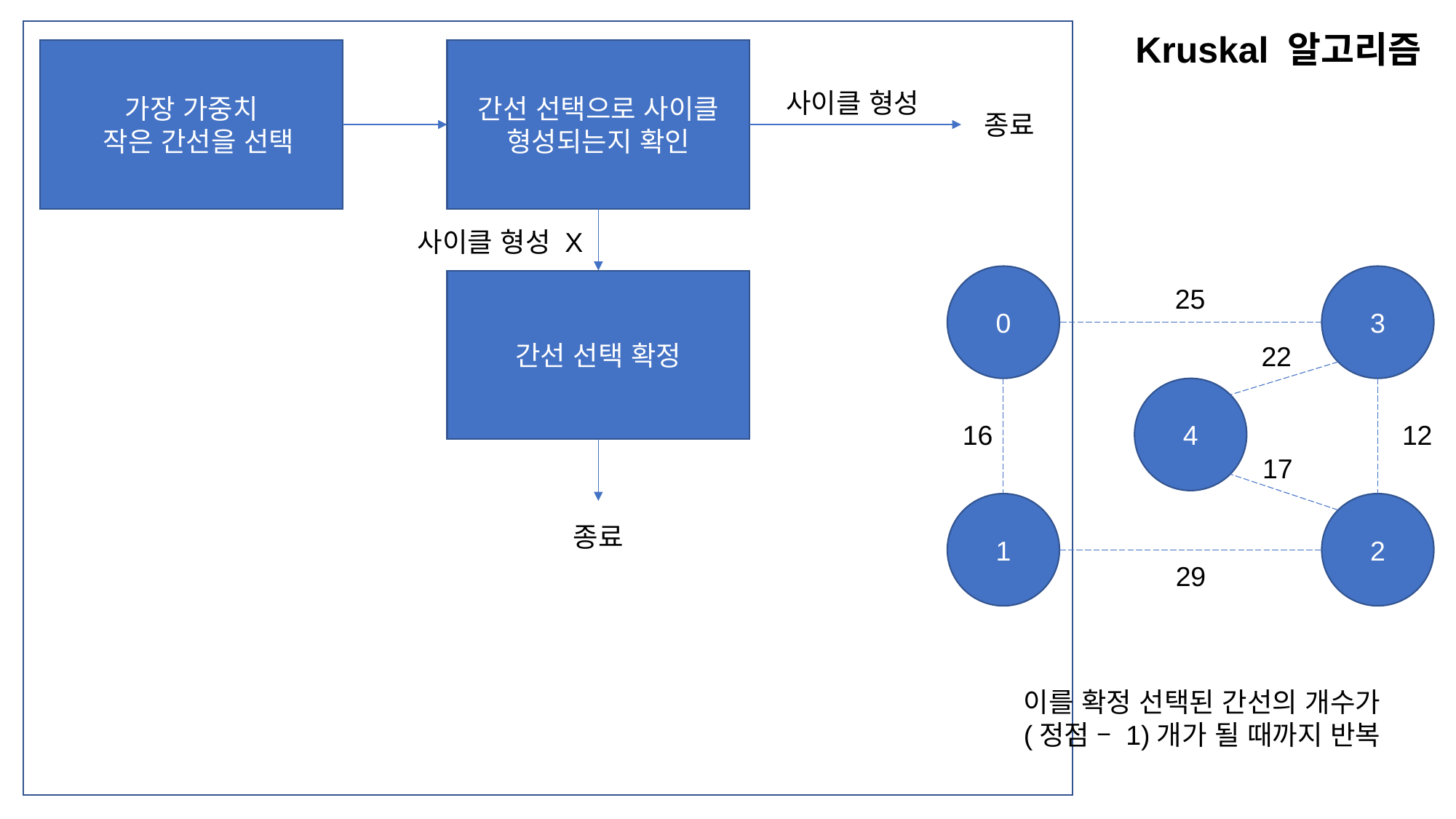

Kruskal 알고리즘

가장 가중치
 작은 간선을 선택
간선 선택으로 사이클 형성되는지 확인
사이클 형성
종료
사이클 형성 X
0
3
25
22
4
16
12
17
1
2
29
간선 선택 확정
종료
이를 확정 선택된 간선의 개수가
(정점 – 1)개가 될 때까지 반복